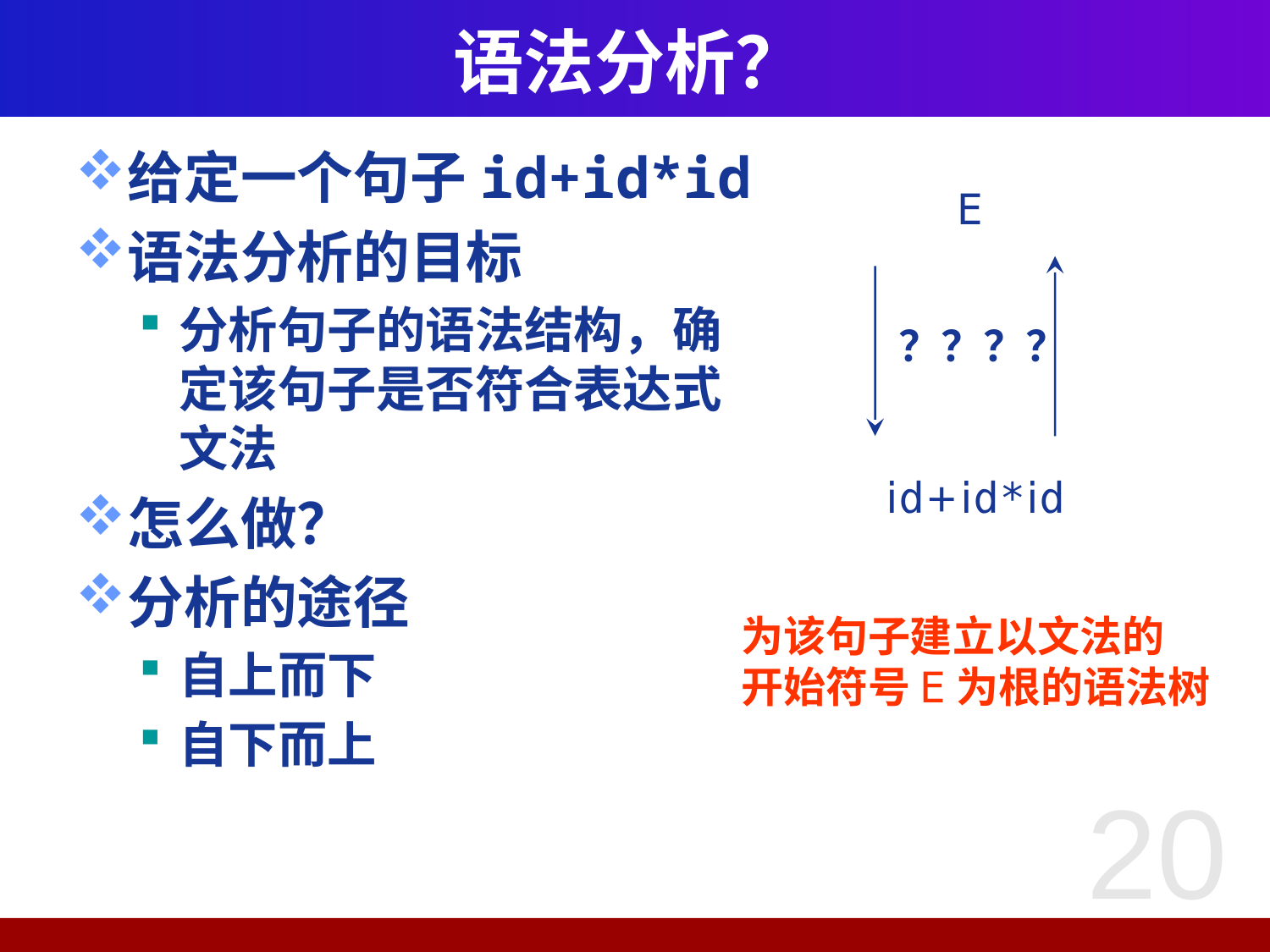

# 语法分析？
给定一个句子id+id*id
语法分析的目标
分析句子的语法结构，确定该句子是否符合表达式文法
怎么做？
分析的途径
自上而下
自下而上
E

？？？？

id+id*id
为该句子建立以文法的
开始符号E为根的语法树
20